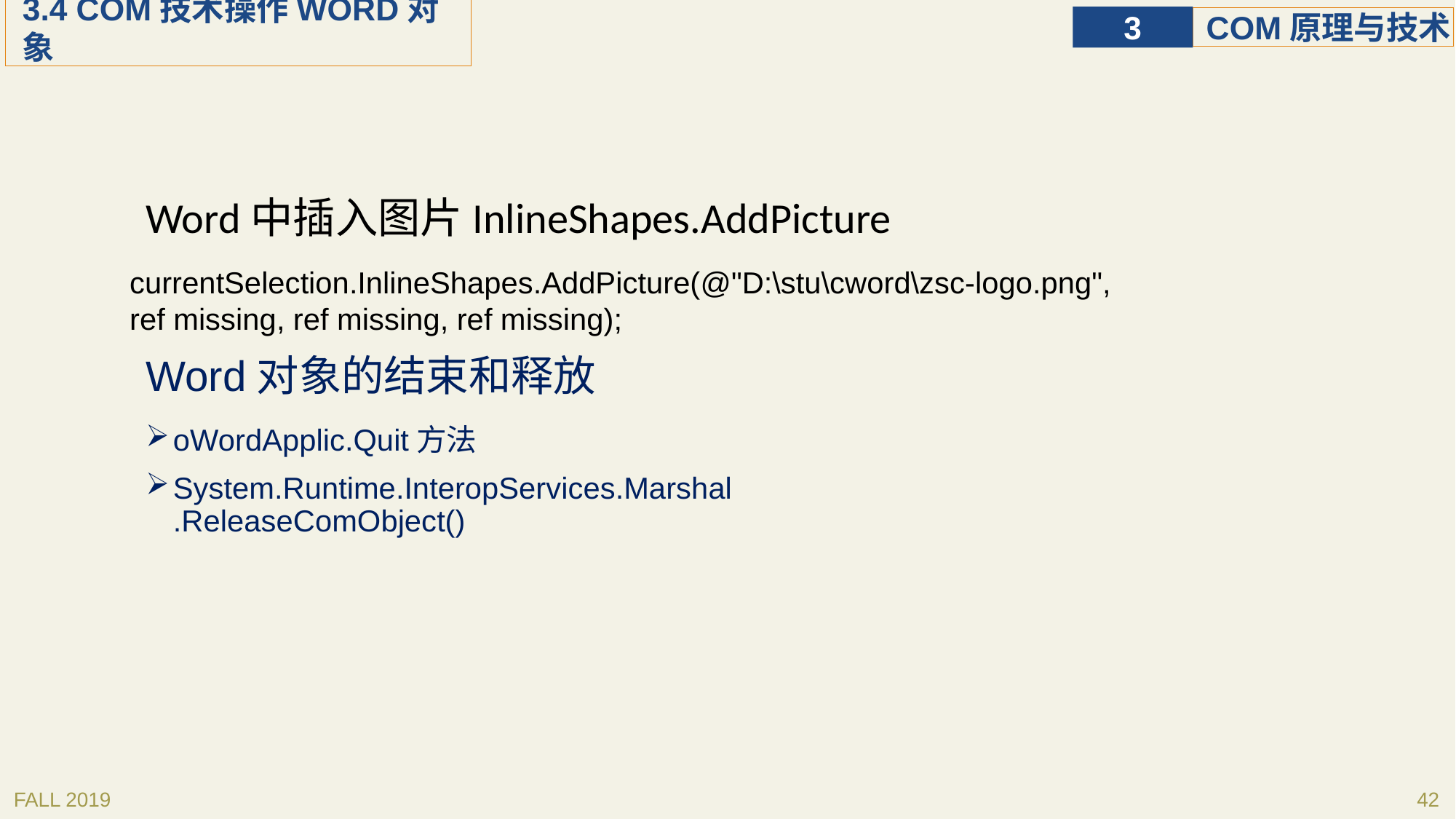

Word中插入图片InlineShapes.AddPicture
currentSelection.InlineShapes.AddPicture(@"D:\stu\cword\zsc-logo.png",
ref missing, ref missing, ref missing);
Word对象的结束和释放
oWordApplic.Quit方法
System.Runtime.InteropServices.Marshal
.ReleaseComObject()